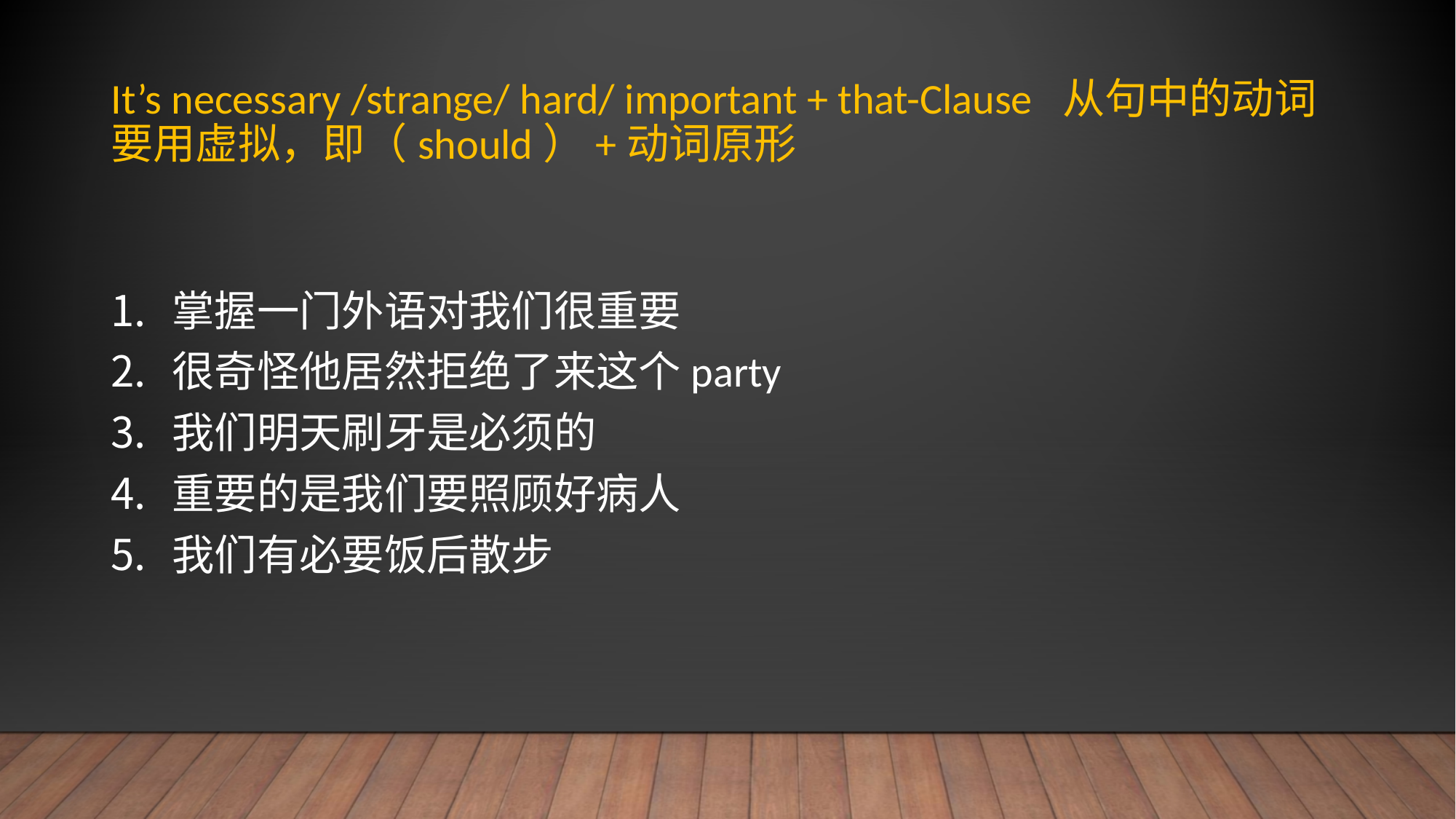

# It’s necessary /strange/ hard/ important + that-Clause  从句中的动词要用虚拟，即（should）+动词原形

掌握一门外语对我们很重要
很奇怪他居然拒绝了来这个party
我们明天刷牙是必须的
重要的是我们要照顾好病人
我们有必要饭后散步